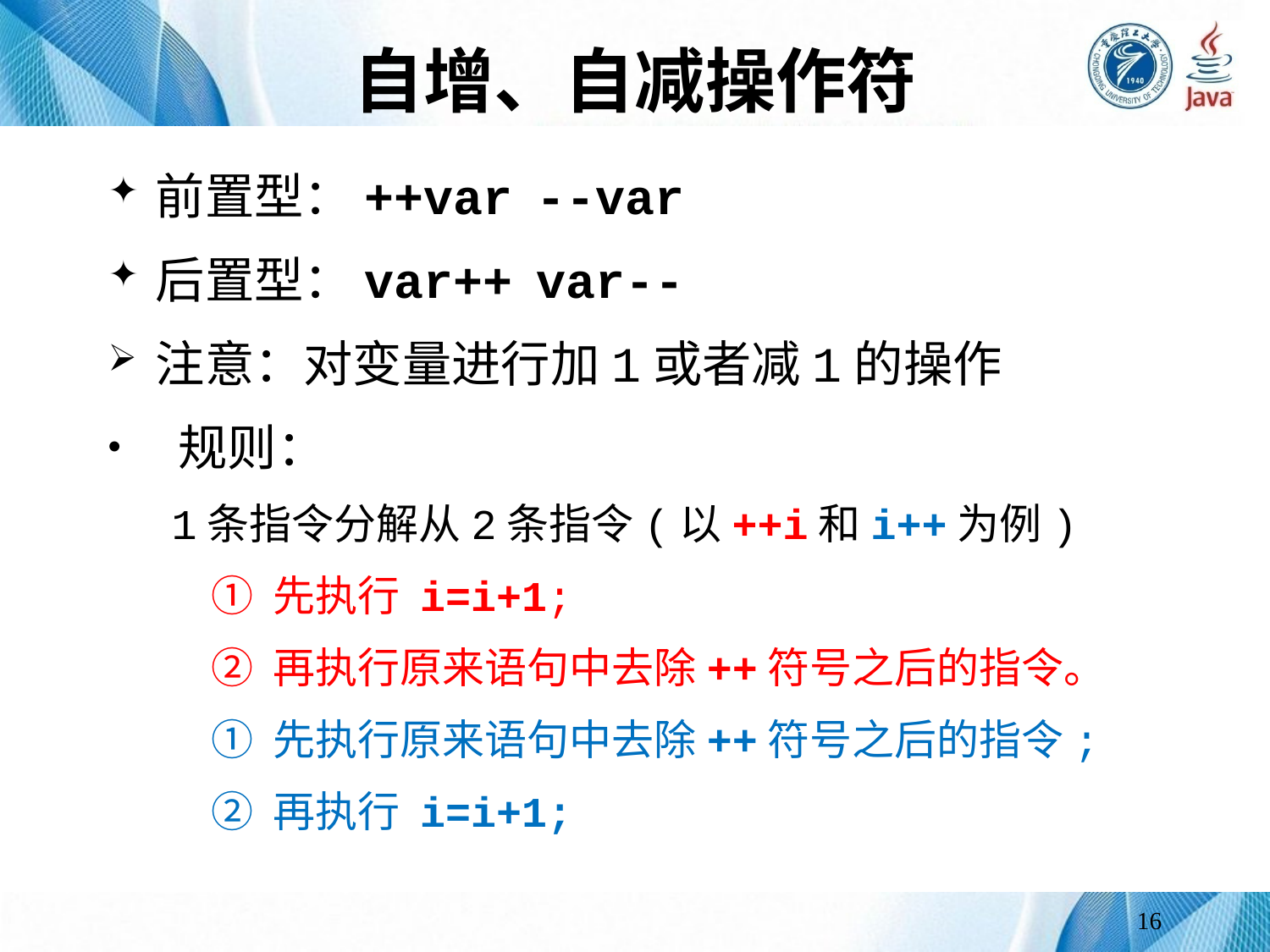

# 自增、自减操作符
前置型：++var	--var
后置型：var++	var--
注意：对变量进行加1或者减1的操作
 规则：
1条指令分解从2条指令(以++i和i++为例)
	① 先执行 i=i+1;
	② 再执行原来语句中去除++符号之后的指令。
	① 先执行原来语句中去除++符号之后的指令;
	② 再执行 i=i+1;

16